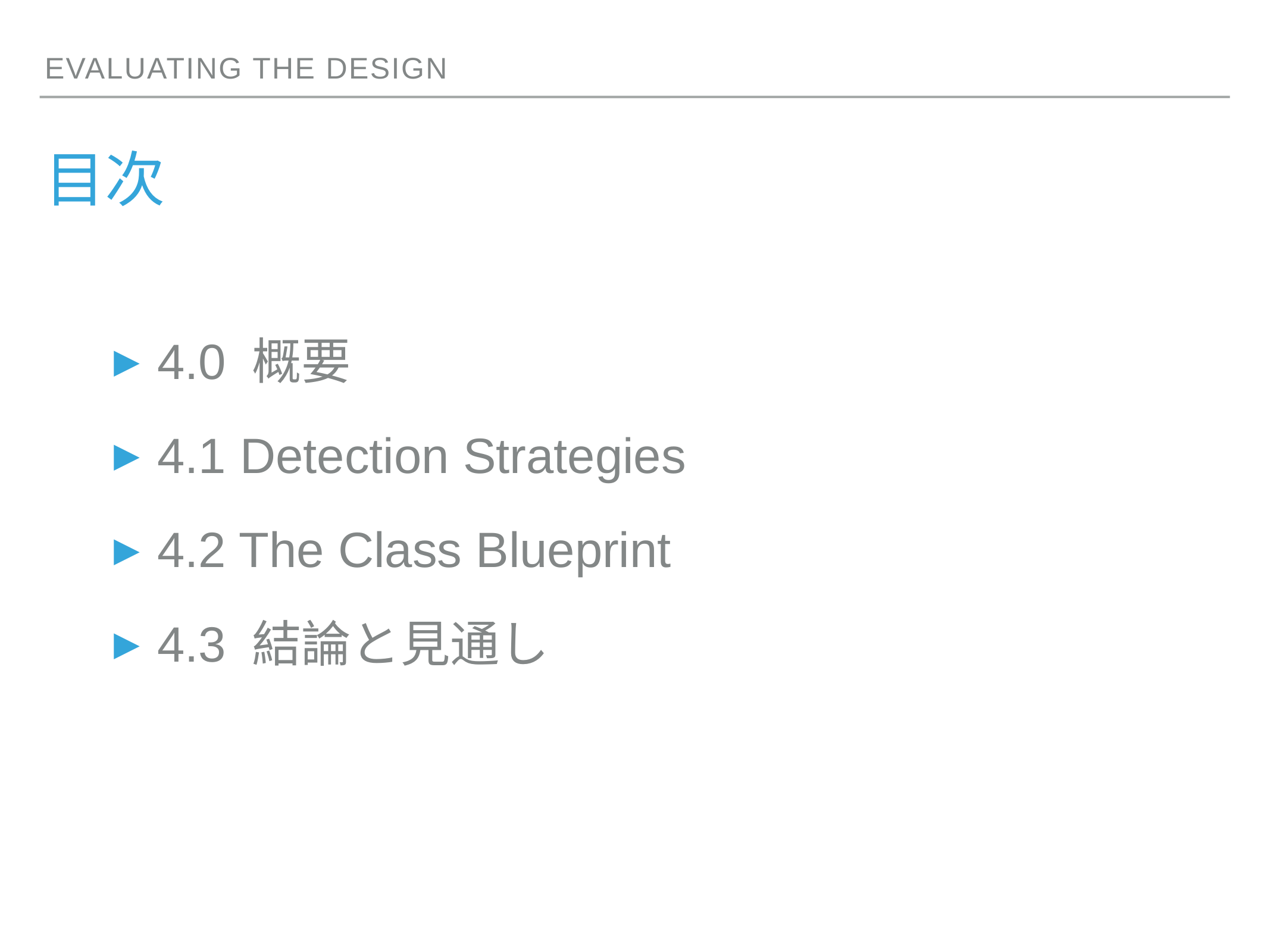

Evaluating the design
# 目次
4.0 概要
4.1 Detection Strategies
4.2 The Class Blueprint
4.3 結論と見通し